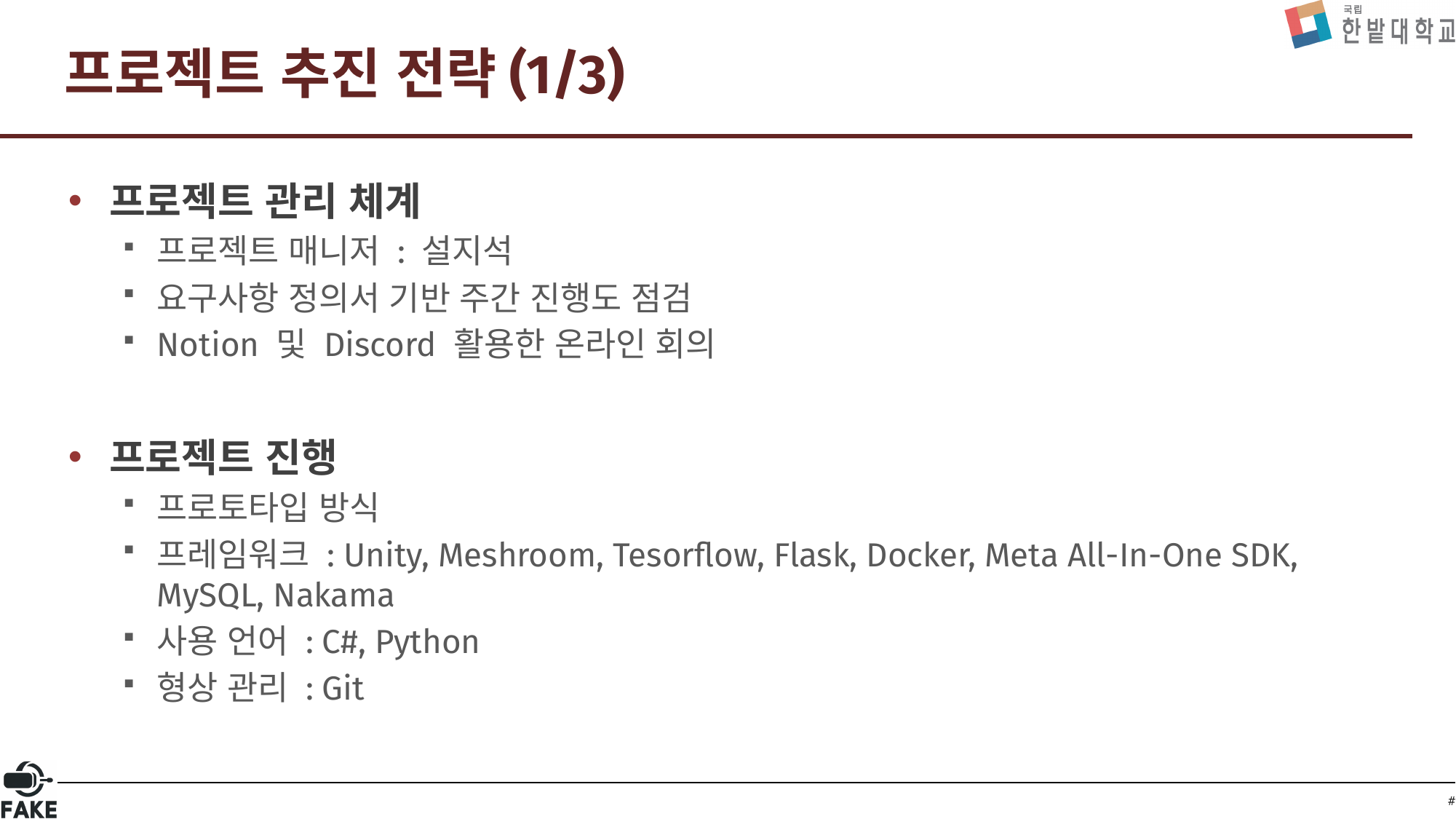

# 프로젝트 추진 전략(1/3)
프로젝트 관리 체계
프로젝트 매니저 : 설지석
요구사항 정의서 기반 주간 진행도 점검
Notion 및 Discord 활용한 온라인 회의

프로젝트 진행
프로토타입 방식
프레임워크 : Unity, Meshroom, Tesorflow, Flask, Docker, Meta All-In-One SDK, MySQL, Nakama
사용 언어 : C#, Python
형상 관리 : Git